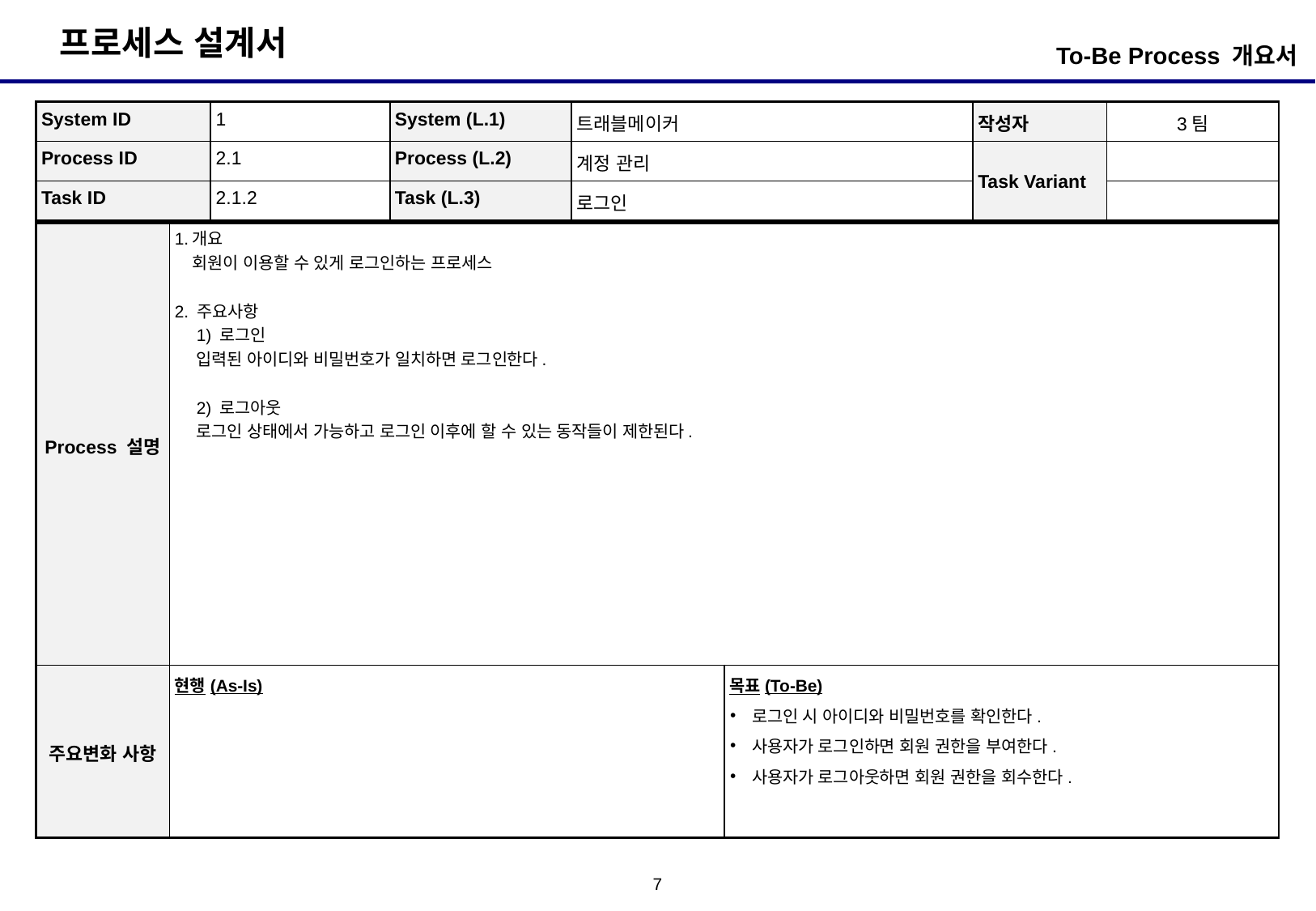

To-Be Process 개요서
| System ID | 1 | System (L.1) | 트래블메이커 | 작성자 | 3팀 |
| --- | --- | --- | --- | --- | --- |
| Process ID | 2.1 | Process (L.2) | 계정 관리 | Task Variant |  |
| Task ID | 2.1.2 | Task (L.3) | 로그인 |  |  |
| Process 설명 | 1.개요 회원이 이용할 수 있게 로그인하는 프로세스 2. 주요사항 1) 로그인 입력된 아이디와 비밀번호가 일치하면 로그인한다. 2) 로그아웃 로그인 상태에서 가능하고 로그인 이후에 할 수 있는 동작들이 제한된다. |  |
| --- | --- | --- |
| 주요변화 사항 | 현행(As-Is) | 목표(To-Be) 로그인 시 아이디와 비밀번호를 확인한다. 사용자가 로그인하면 회원 권한을 부여한다. 사용자가 로그아웃하면 회원 권한을 회수한다. |